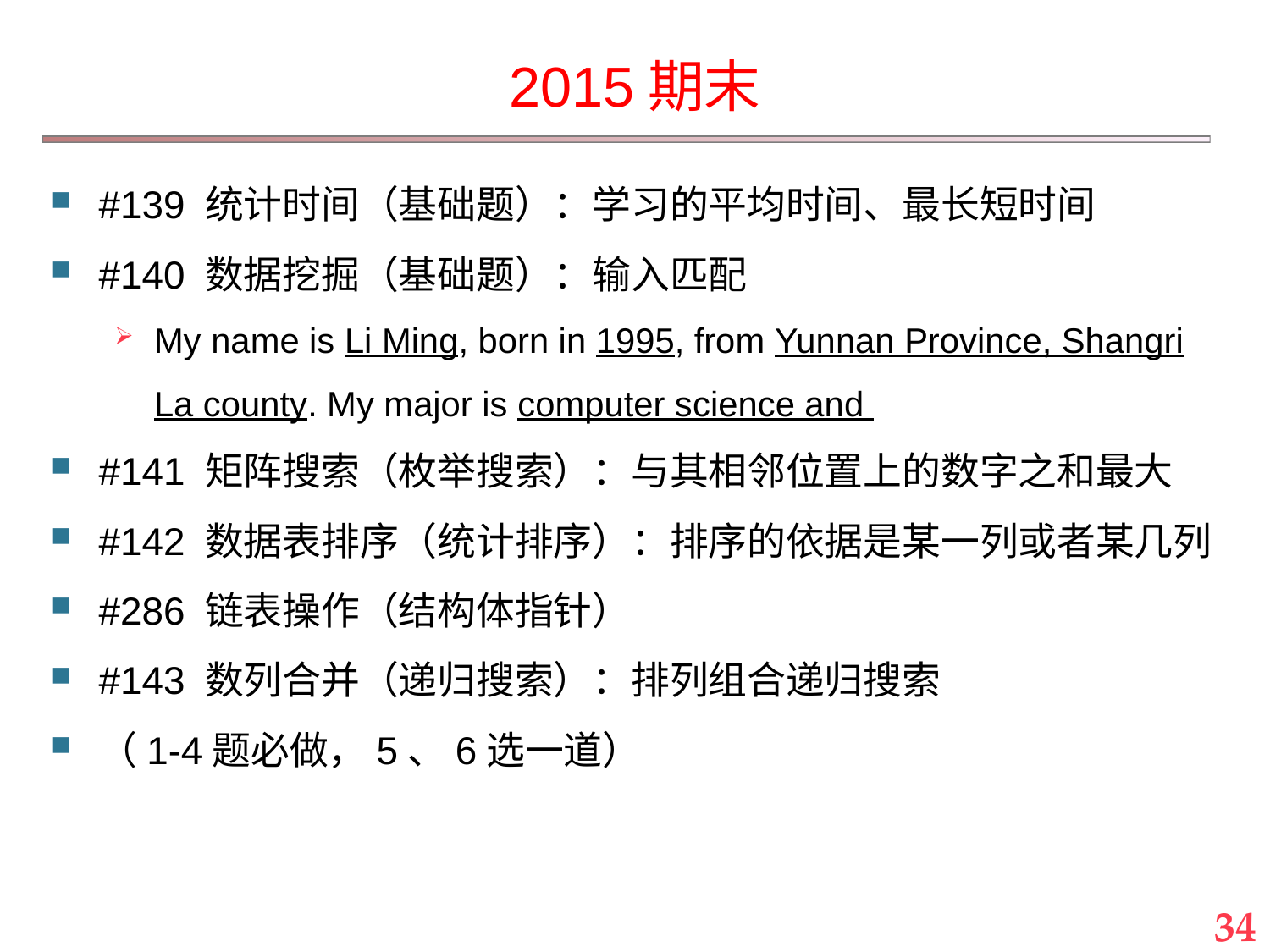

# 2015期末
#139 统计时间（基础题）：学习的平均时间、最长短时间
#140 数据挖掘（基础题）：输入匹配
My name is Li Ming, born in 1995, from Yunnan Province, Shangri La county. My major is computer science and
#141 矩阵搜索（枚举搜索）：与其相邻位置上的数字之和最大
#142 数据表排序（统计排序）：排序的依据是某一列或者某几列
#286 链表操作（结构体指针）
#143 数列合并（递归搜索）：排列组合递归搜索
（1-4题必做，5、6选一道）